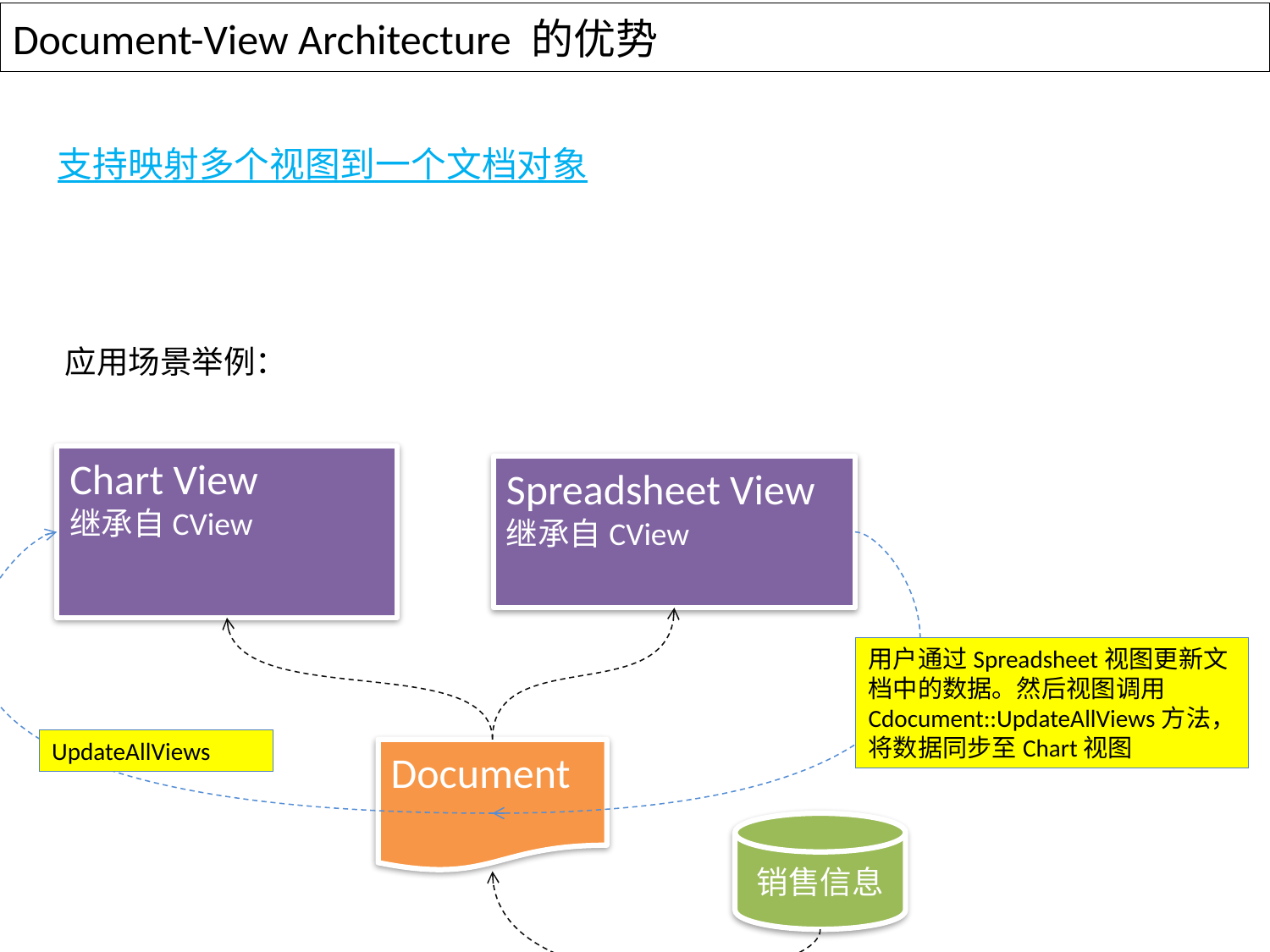

# Document-View Architecture 的优势
支持映射多个视图到一个文档对象

应用场景举例：
Chart View
继承自CView
Spreadsheet View
继承自CView

用户通过Spreadsheet视图更新文档中的数据。然后视图调用Cdocument::UpdateAllViews方法，将数据同步至Chart视图
UpdateAllViews
Document
销售信息